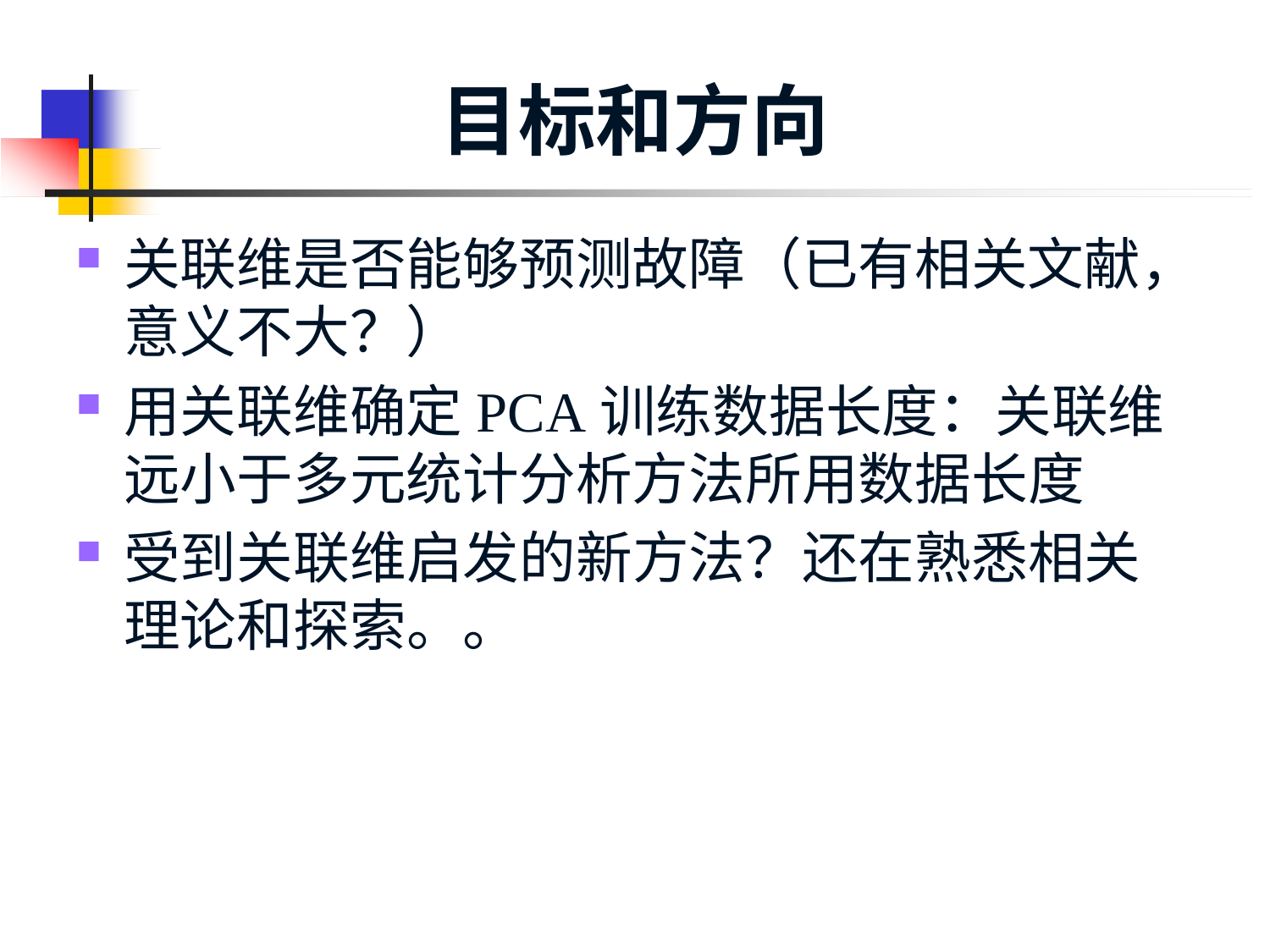

# 目标和方向
关联维是否能够预测故障（已有相关文献，意义不大？）
用关联维确定PCA训练数据长度：关联维远小于多元统计分析方法所用数据长度
受到关联维启发的新方法？还在熟悉相关理论和探索。。